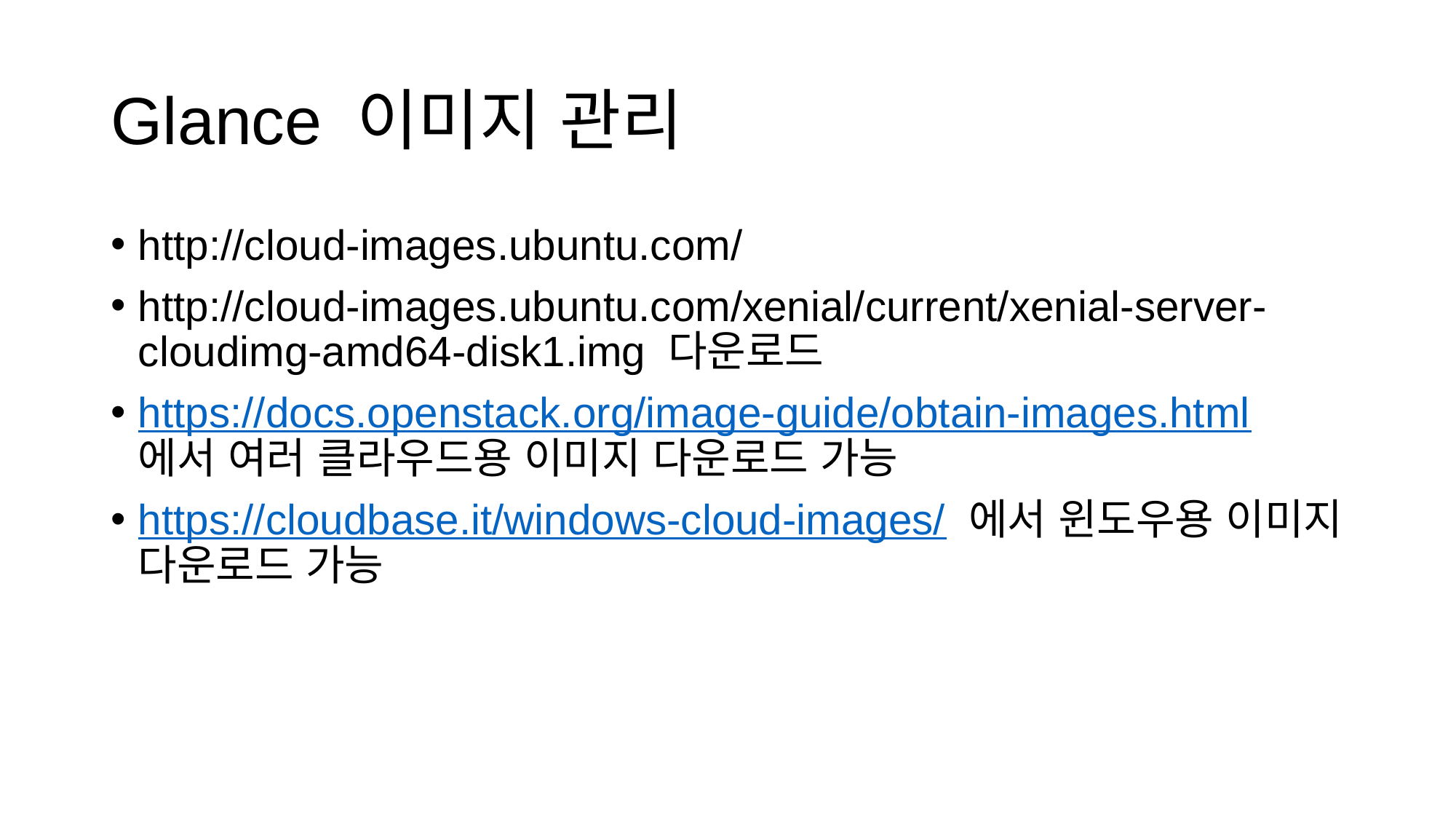

# Glance 이미지 관리
http://cloud-images.ubuntu.com/
​http://cloud-images.ubuntu.com/xenial/current/xenial-server-cloudimg-amd64-disk1.img 다운로드
https://docs.openstack.org/image-guide/obtain-images.html 에서 여러 클라우드용 이미지 다운로드 가능
https://cloudbase.it/windows-cloud-images/ 에서 윈도우용 이미지 다운로드 가능